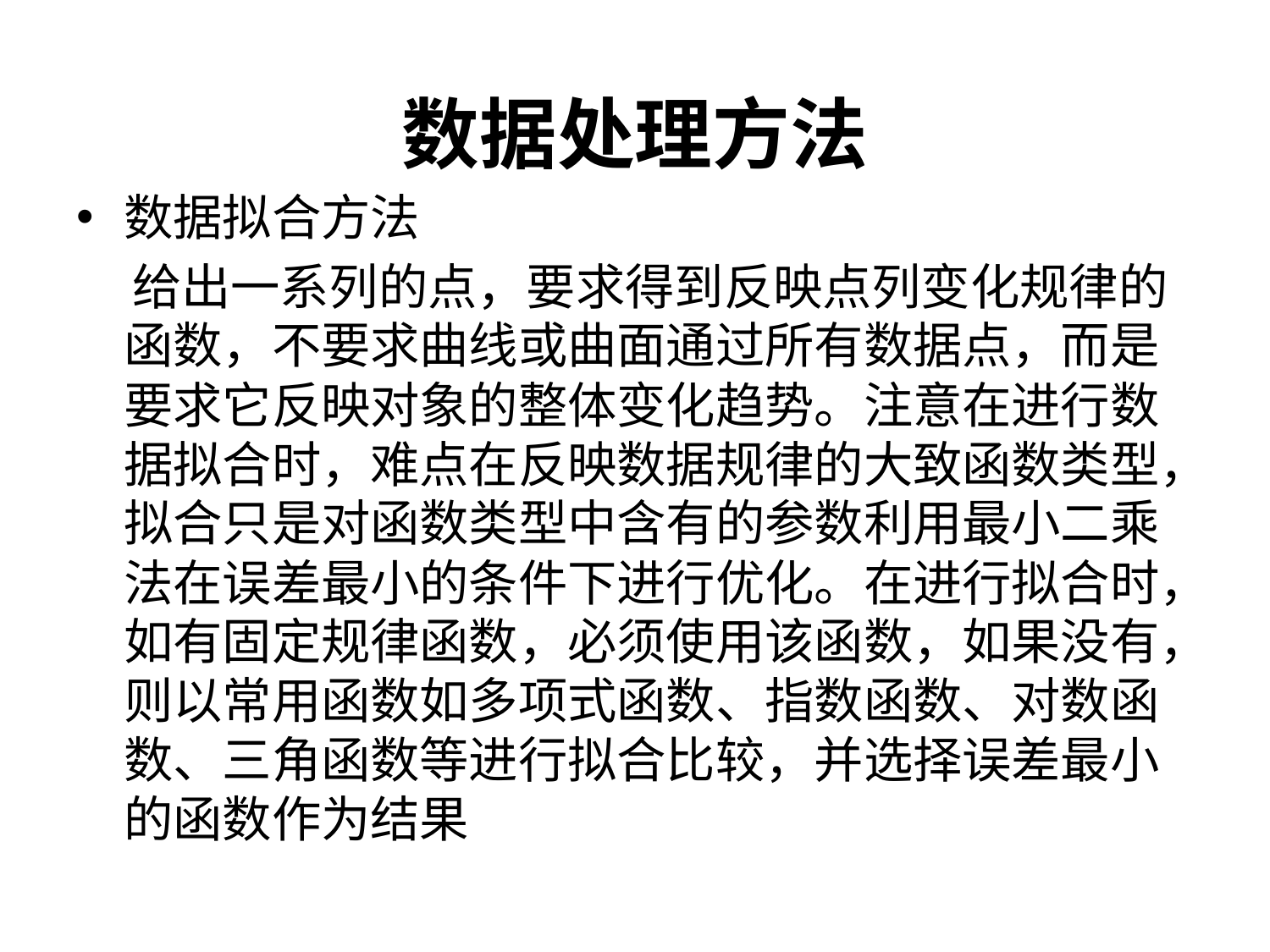

数据处理方法
数据拟合方法
    给出一系列的点，要求得到反映点列变化规律的函数，不要求曲线或曲面通过所有数据点，而是要求它反映对象的整体变化趋势。注意在进行数据拟合时，难点在反映数据规律的大致函数类型，拟合只是对函数类型中含有的参数利用最小二乘法在误差最小的条件下进行优化。在进行拟合时，如有固定规律函数，必须使用该函数，如果没有，则以常用函数如多项式函数、指数函数、对数函数、三角函数等进行拟合比较，并选择误差最小的函数作为结果